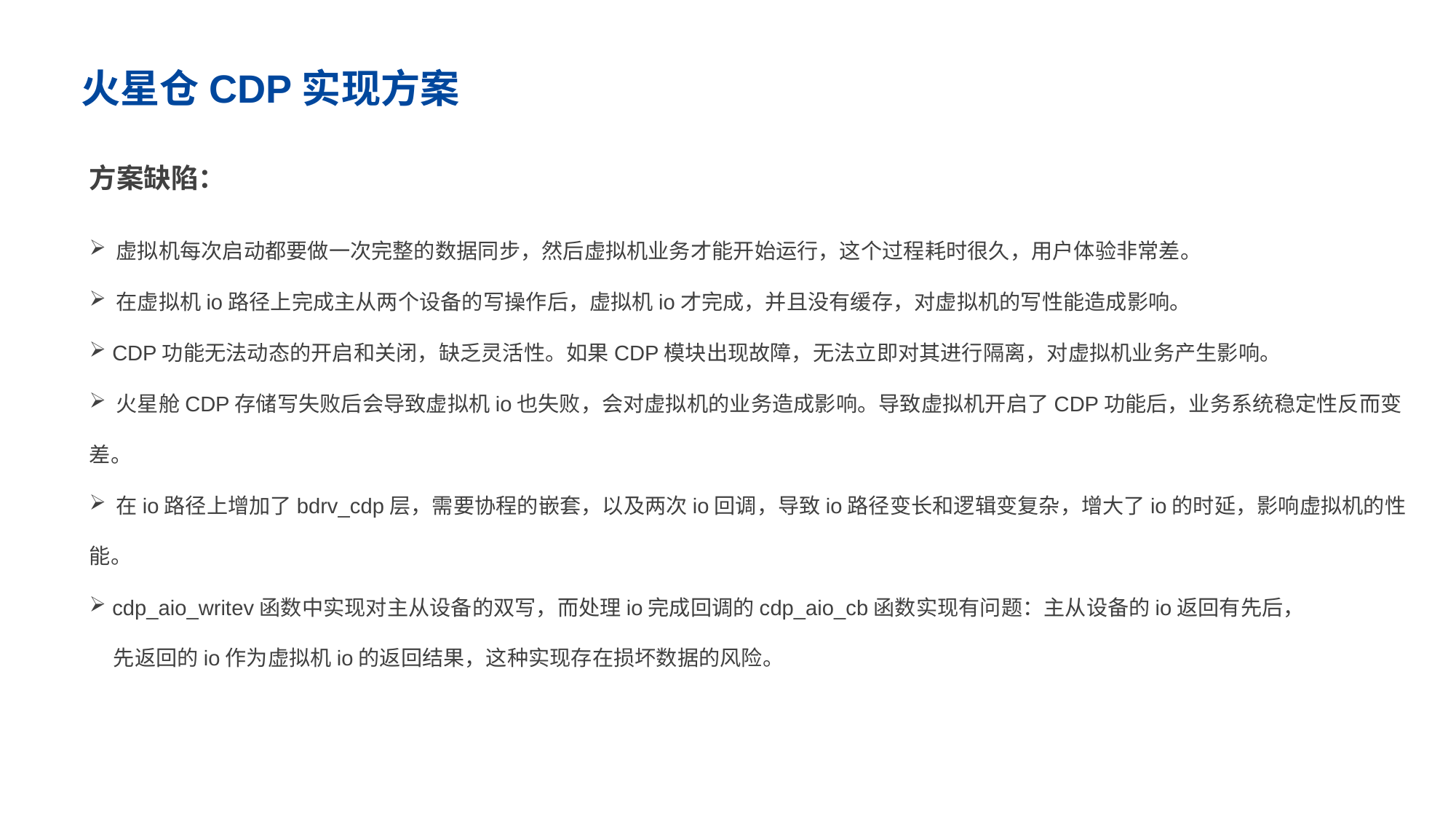

火星仓CDP实现方案
方案缺陷：

 虚拟机每次启动都要做一次完整的数据同步，然后虚拟机业务才能开始运行，这个过程耗时很久，用户体验非常差。
 在虚拟机io路径上完成主从两个设备的写操作后，虚拟机io才完成，并且没有缓存，对虚拟机的写性能造成影响。
 CDP功能无法动态的开启和关闭，缺乏灵活性。如果CDP模块出现故障，无法立即对其进行隔离，对虚拟机业务产生影响。
 火星舱CDP存储写失败后会导致虚拟机io也失败，会对虚拟机的业务造成影响。导致虚拟机开启了CDP功能后，业务系统稳定性反而变差。
 在io路径上增加了bdrv_cdp层，需要协程的嵌套，以及两次io回调，导致io路径变长和逻辑变复杂，增大了io的时延，影响虚拟机的性能。
 cdp_aio_writev函数中实现对主从设备的双写，而处理io完成回调的cdp_aio_cb函数实现有问题：主从设备的io返回有先后，
    先返回的io作为虚拟机io的返回结果，这种实现存在损坏数据的风险。